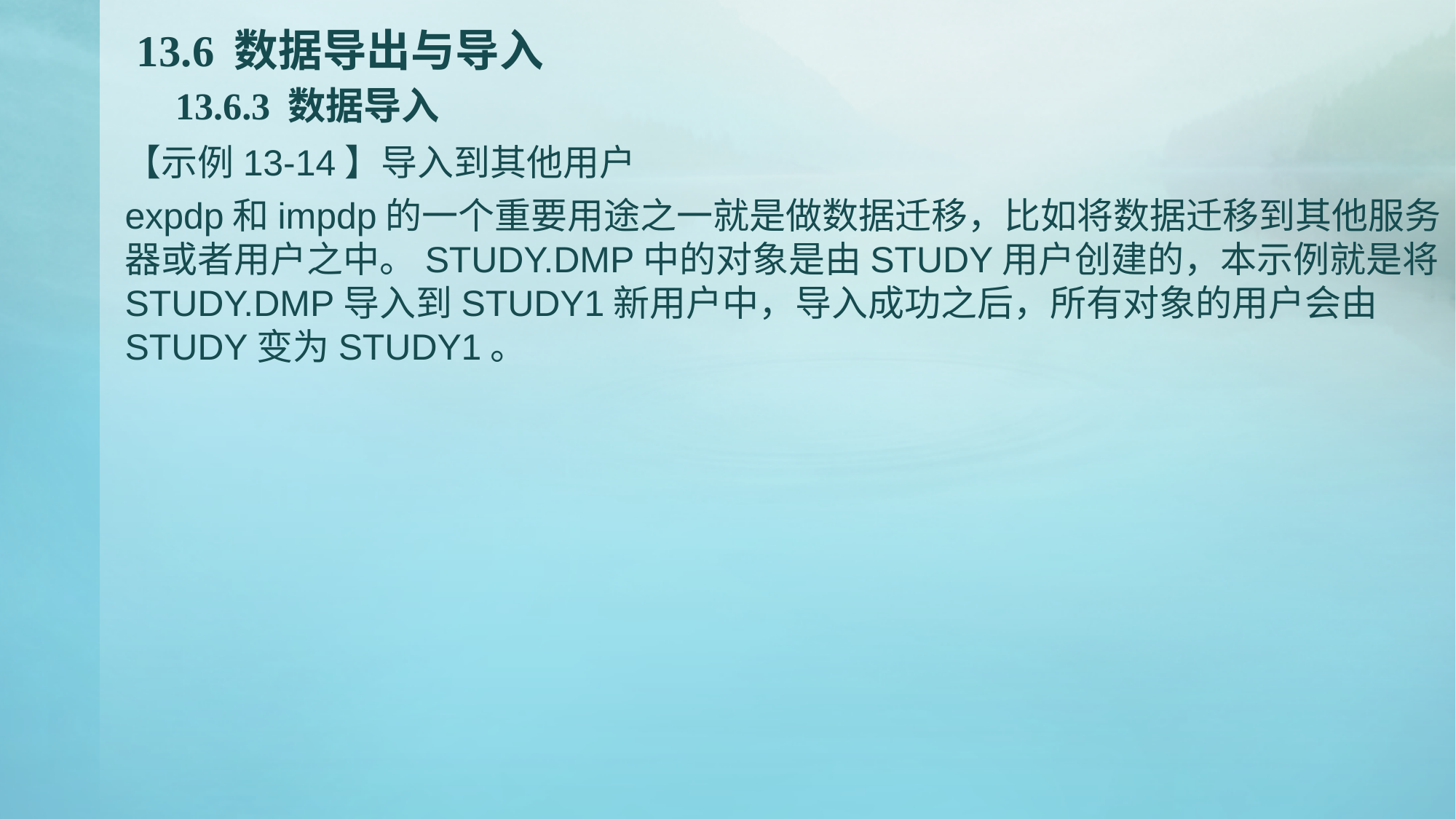

# 13.6 数据导出与导入 13.6.3 数据导入
【示例13-14】导入到其他用户
expdp和impdp的一个重要用途之一就是做数据迁移，比如将数据迁移到其他服务器或者用户之中。STUDY.DMP中的对象是由STUDY用户创建的，本示例就是将STUDY.DMP导入到STUDY1新用户中，导入成功之后，所有对象的用户会由STUDY变为STUDY1。